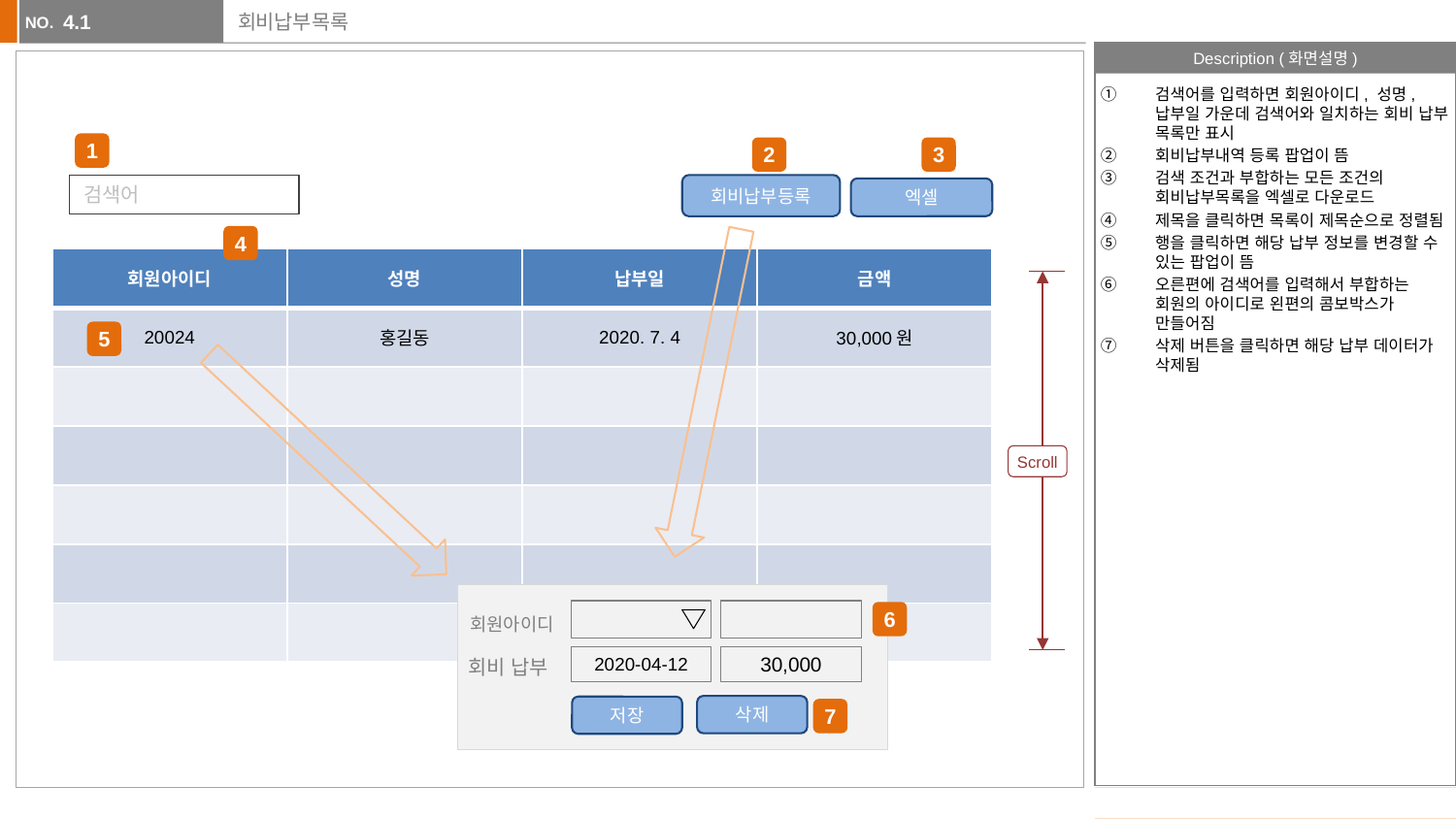

4.1
# 회비납부목록

검색어를 입력하면 회원아이디, 성명, 납부일 가운데 검색어와 일치하는 회비 납부 목록만 표시
회비납부내역 등록 팝업이 뜸
검색 조건과 부합하는 모든 조건의 회비납부목록을 엑셀로 다운로드
제목을 클릭하면 목록이 제목순으로 정렬됨
행을 클릭하면 해당 납부 정보를 변경할 수 있는 팝업이 뜸
오른편에 검색어를 입력해서 부합하는 회원의 아이디로 왼편의 콤보박스가 만들어짐
삭제 버튼을 클릭하면 해당 납부 데이터가 삭제됨

1
2
3
회비납부등록
검색어
엑셀
4
| 회원아이디 | 성명 | 납부일 | 금액 |
| --- | --- | --- | --- |
| 20024 | 홍길동 | 2020. 7. 4 | 30,000원 |
|  |  |  |  |
|  |  |  |  |
|  |  |  |  |
|  |  |  |  |
|  |  |  |  |
5

Scroll

6
회원아이디

2020-04-12
30,000
회비 납부
공지사항
삭제
저장
7